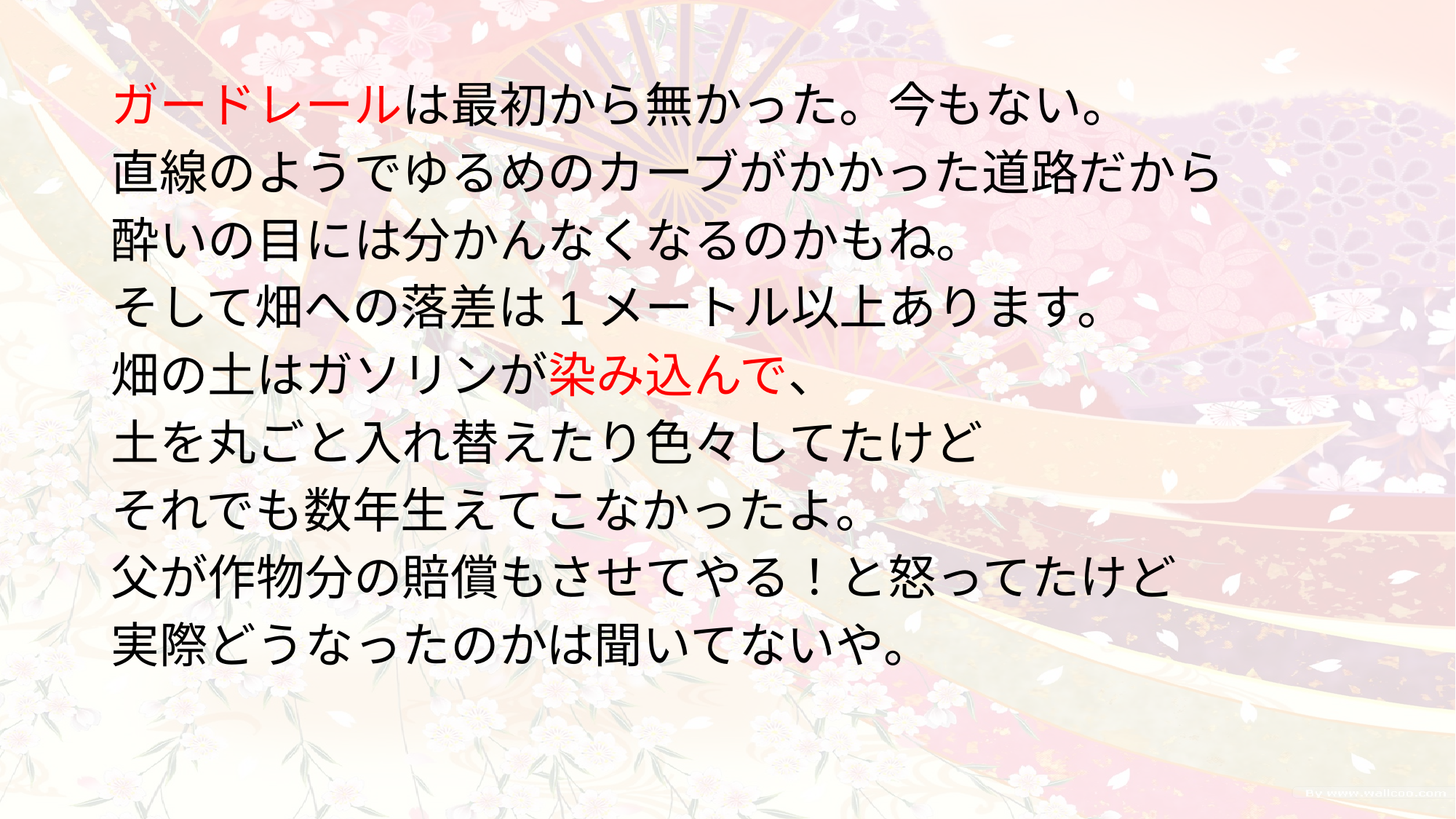

ガードレールは最初から無かった。今もない。
直線のようでゆるめのカーブがかかった道路だから
酔いの目には分かんなくなるのかもね。
そして畑への落差は1メートル以上あります。
畑の土はガソリンが染み込んで、
土を丸ごと入れ替えたり色々してたけど
それでも数年生えてこなかったよ。
父が作物分の賠償もさせてやる！と怒ってたけど
実際どうなったのかは聞いてないや。